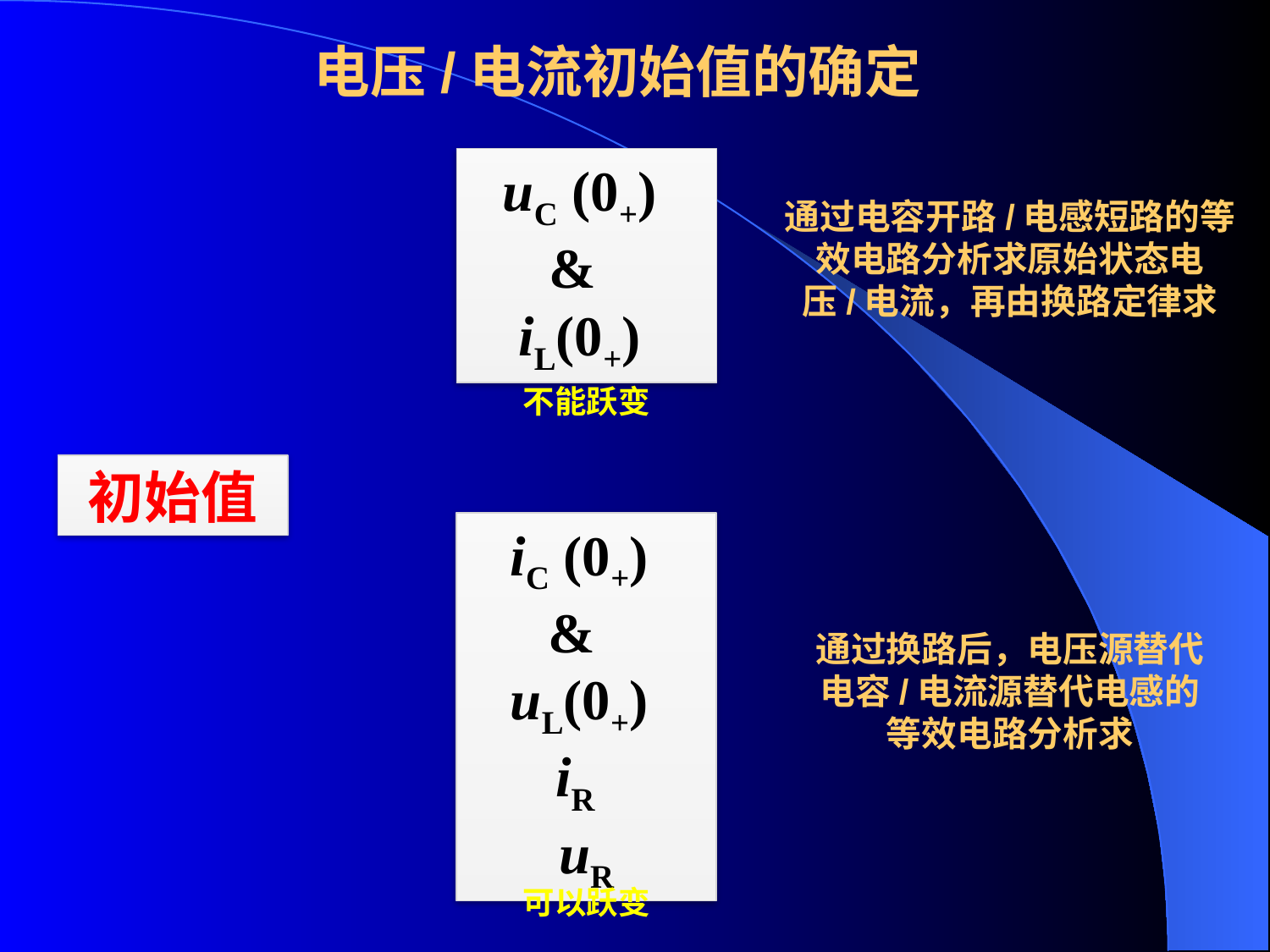

# 电压/电流初始值的确定
uC (0+)
&
iL(0+)
通过电容开路/电感短路的等效电路分析求原始状态电压/电流，再由换路定律求
不能跃变
初始值
iC (0+)
&
uL(0+)
iR
uR
通过换路后，电压源替代电容/电流源替代电感的等效电路分析求
可以跃变